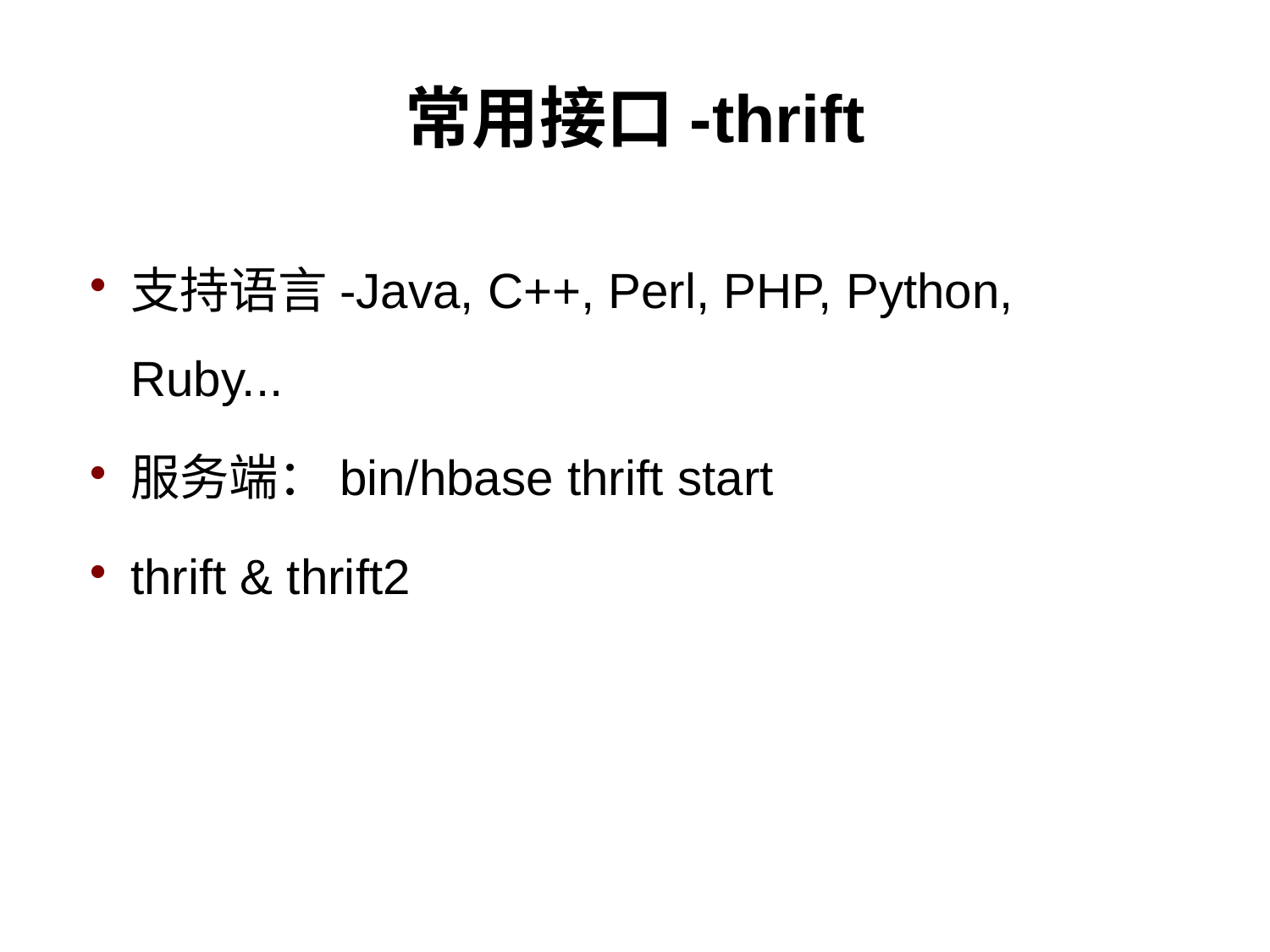

常用接口-thrift
支持语言-Java, C++, Perl, PHP, Python, Ruby...
服务端：bin/hbase thrift start
thrift & thrift2